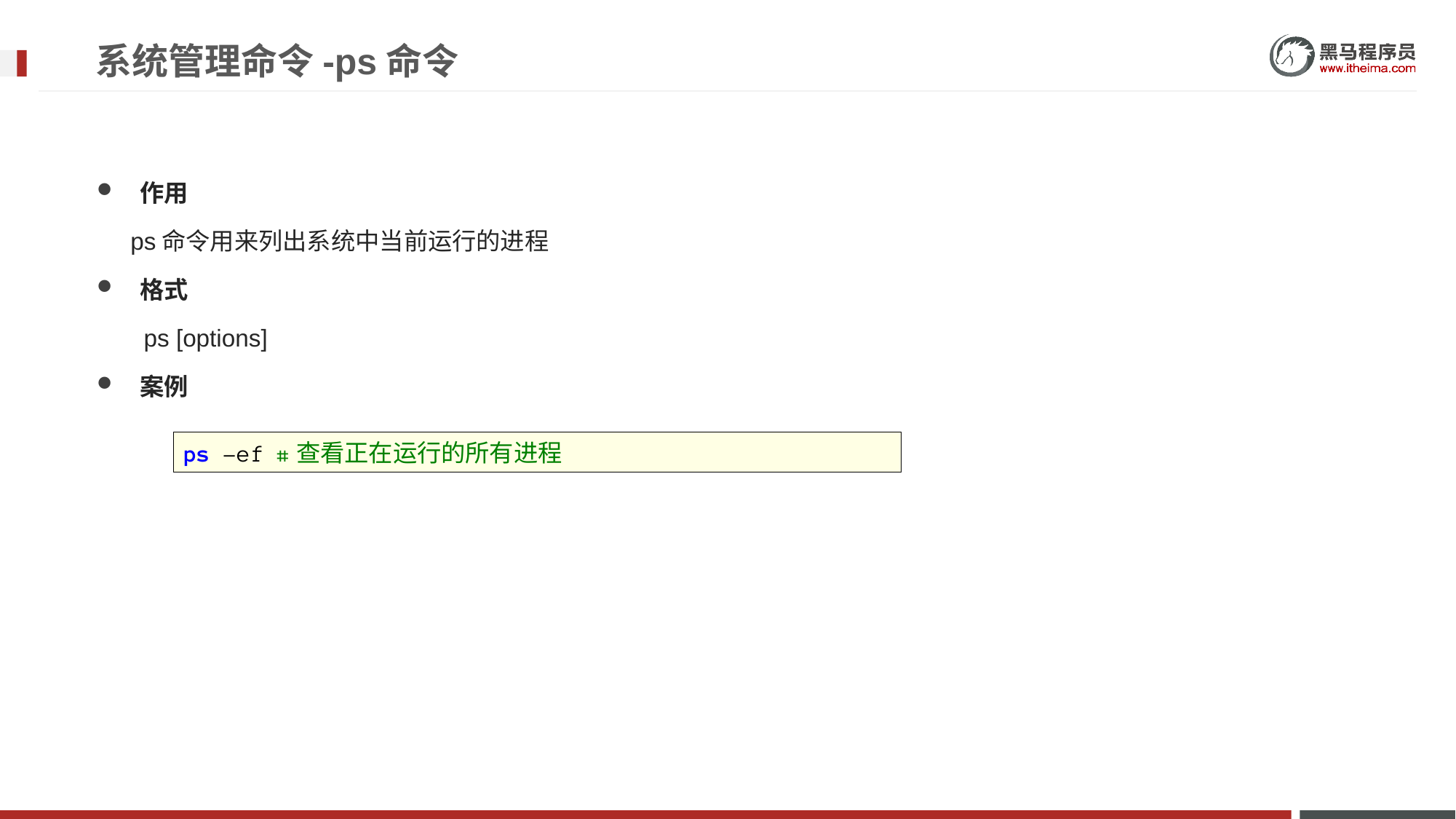

# 系统管理命令-ps命令
作用
     ps命令用来列出系统中当前运行的进程
格式
       ps [options]
案例

ps -ef #查看正在运行的所有进程